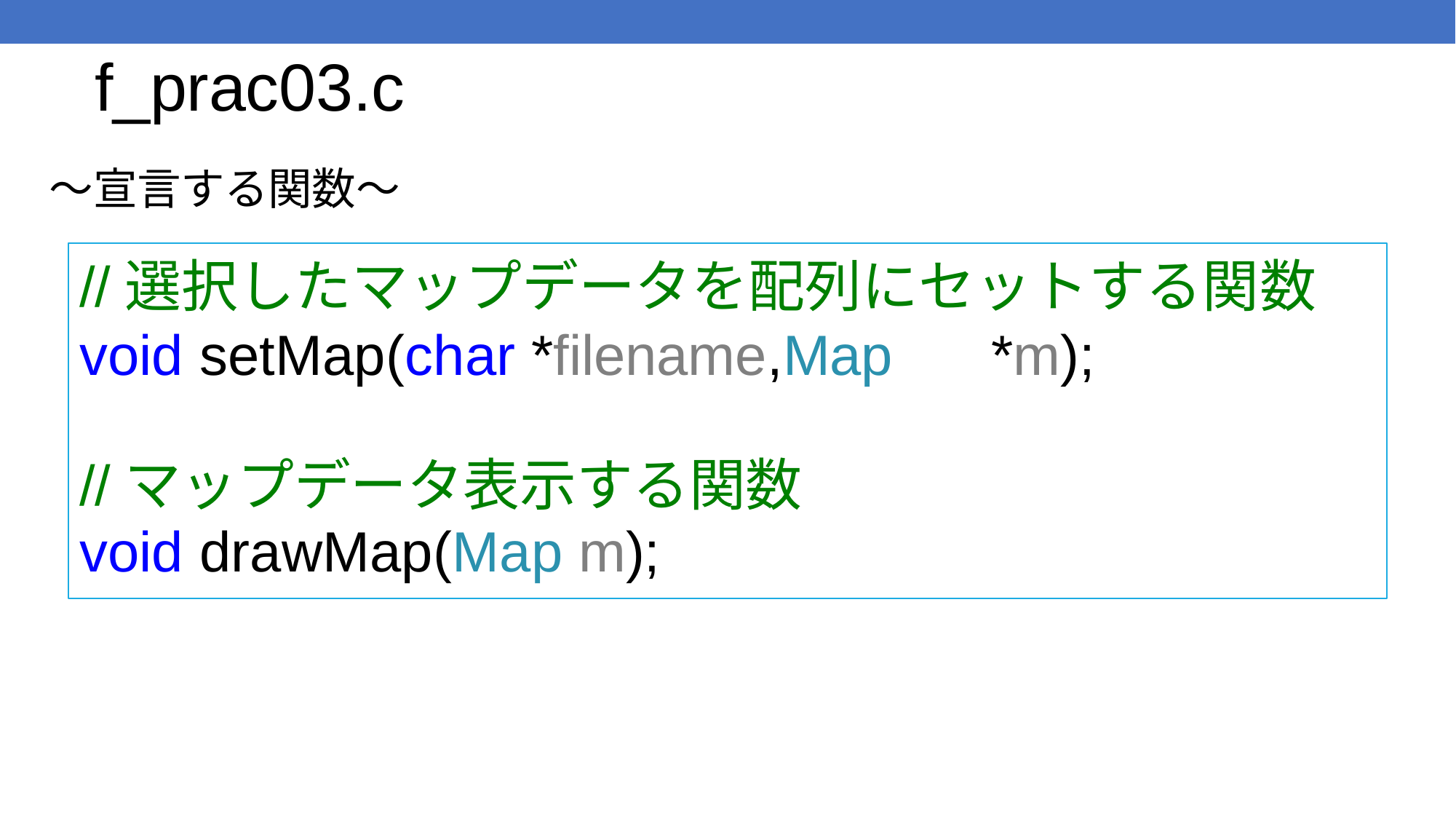

# f_prac03.c
～宣言する関数～
//選択したマップデータを配列にセットする関数 void setMap(char *filename,Map	*m);
//マップデータ表示する関数 void drawMap(Map m);